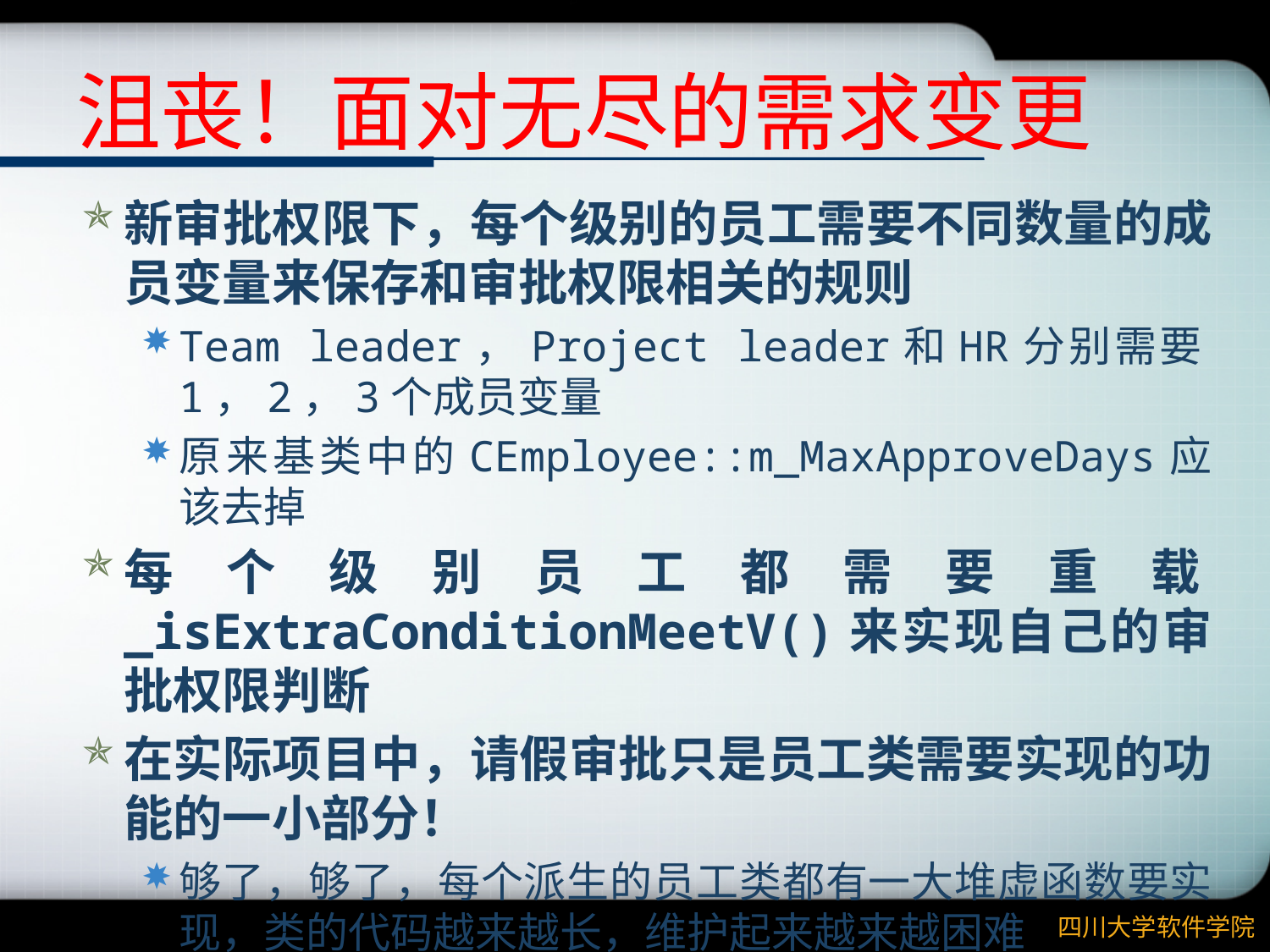

# 沮丧！面对无尽的需求变更
新审批权限下，每个级别的员工需要不同数量的成员变量来保存和审批权限相关的规则
Team leader，Project leader和HR分别需要1，2，3个成员变量
原来基类中的CEmployee::m_MaxApproveDays应该去掉
每个级别员工都需要重载_isExtraConditionMeetV()来实现自己的审批权限判断
在实际项目中，请假审批只是员工类需要实现的功能的一小部分！
够了，够了，每个派生的员工类都有一大堆虚函数要实现，类的代码越来越长，维护起来越来越困难